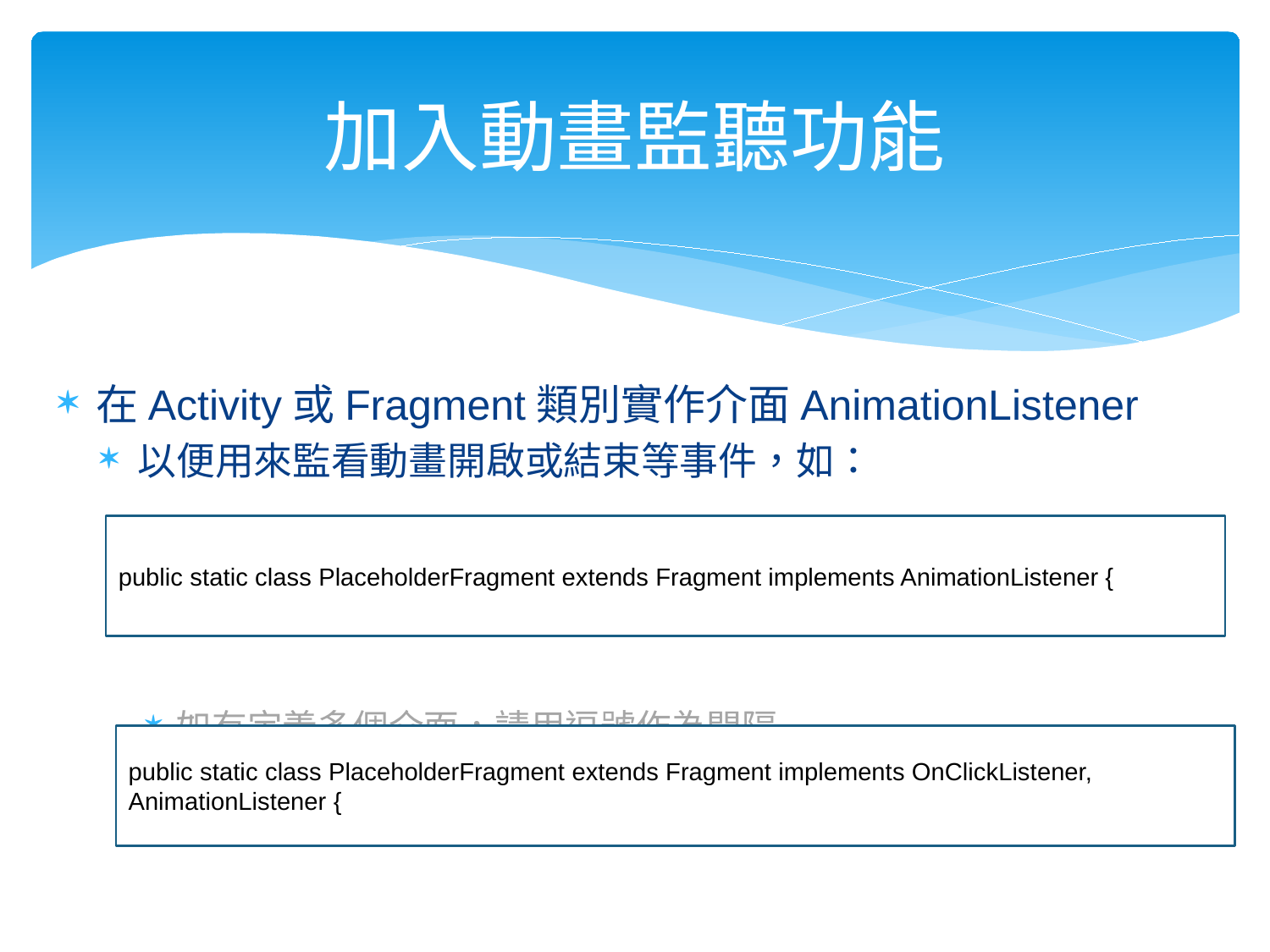

# 加入動畫監聽功能
在Activity或Fragment類別實作介面AnimationListener
以便用來監看動畫開啟或結束等事件，如：

如有定義多個介面，請用逗號作為間隔

public static class PlaceholderFragment extends Fragment implements AnimationListener {
public static class PlaceholderFragment extends Fragment implements OnClickListener, AnimationListener {